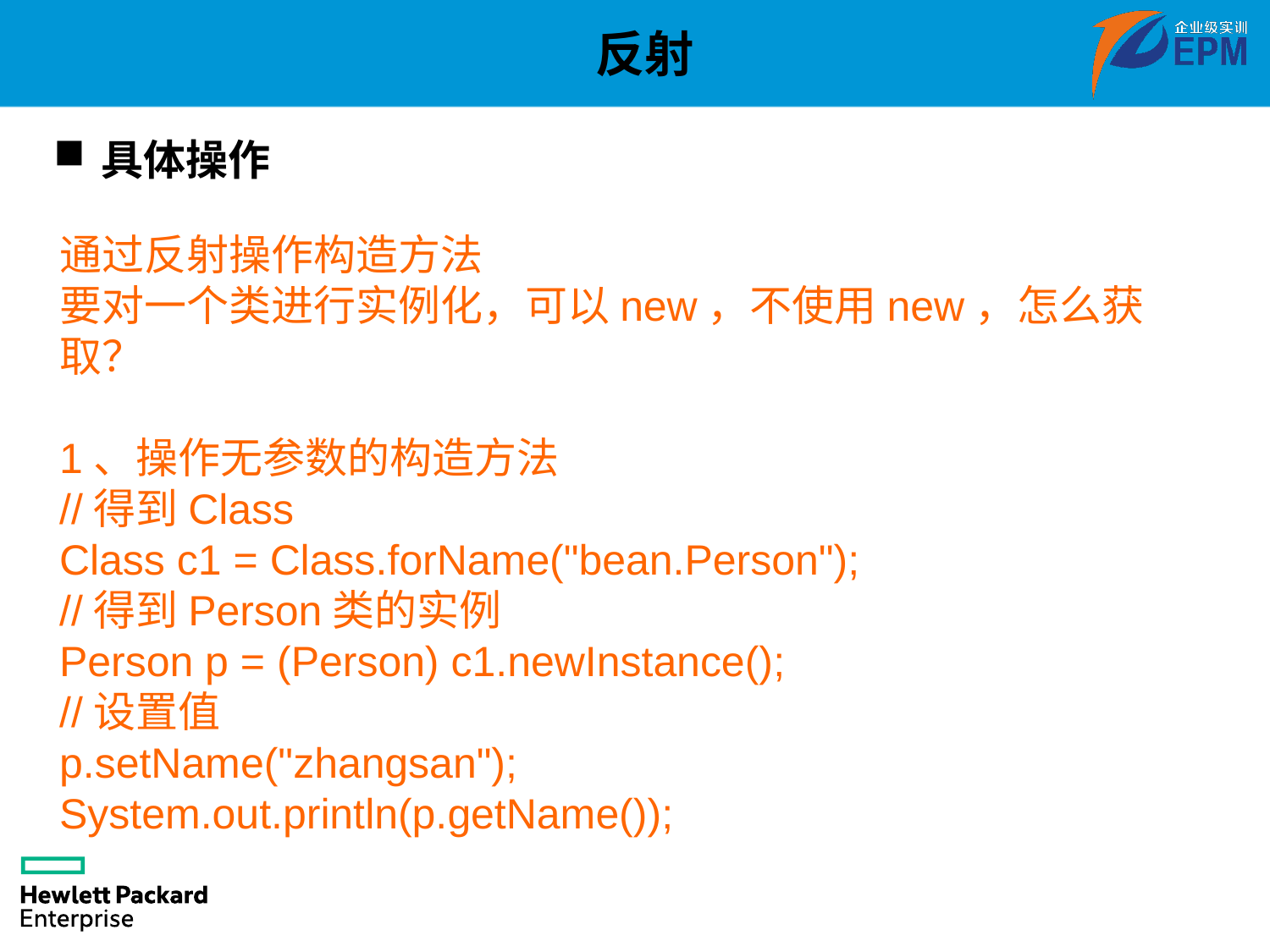

# 反射
具体操作
通过反射操作构造方法
要对一个类进行实例化，可以new，不使用new，怎么获取？

1、操作无参数的构造方法
//得到Class
Class c1 = Class.forName("bean.Person");
//得到Person类的实例
Person p = (Person) c1.newInstance();
//设置值
p.setName("zhangsan");
System.out.println(p.getName());